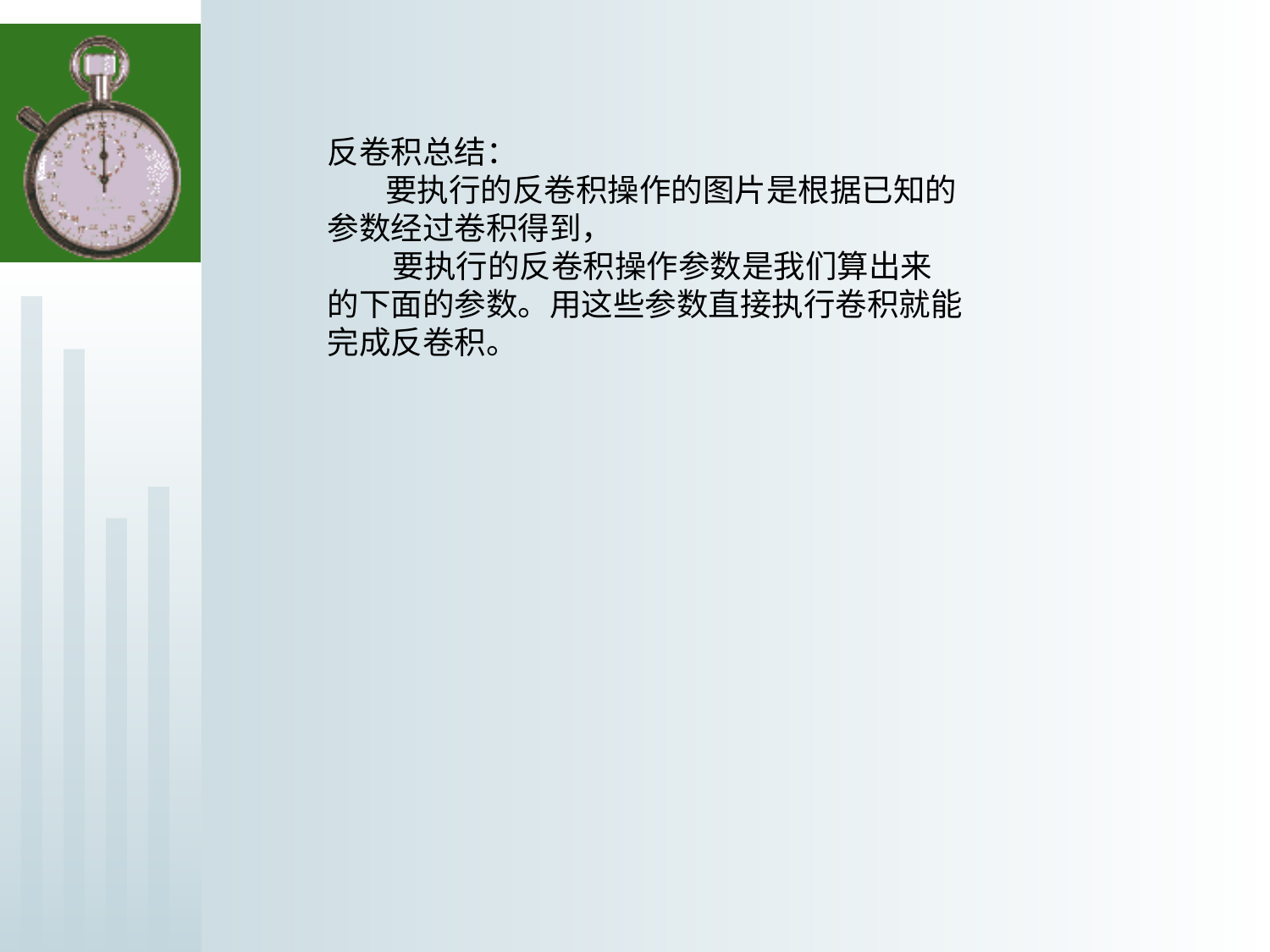

反卷积总结：
       要执行的反卷积操作的图片是根据已知的参数经过卷积得到，
        要执行的反卷积操作参数是我们算出来的下面的参数。用这些参数直接执行卷积就能完成反卷积。